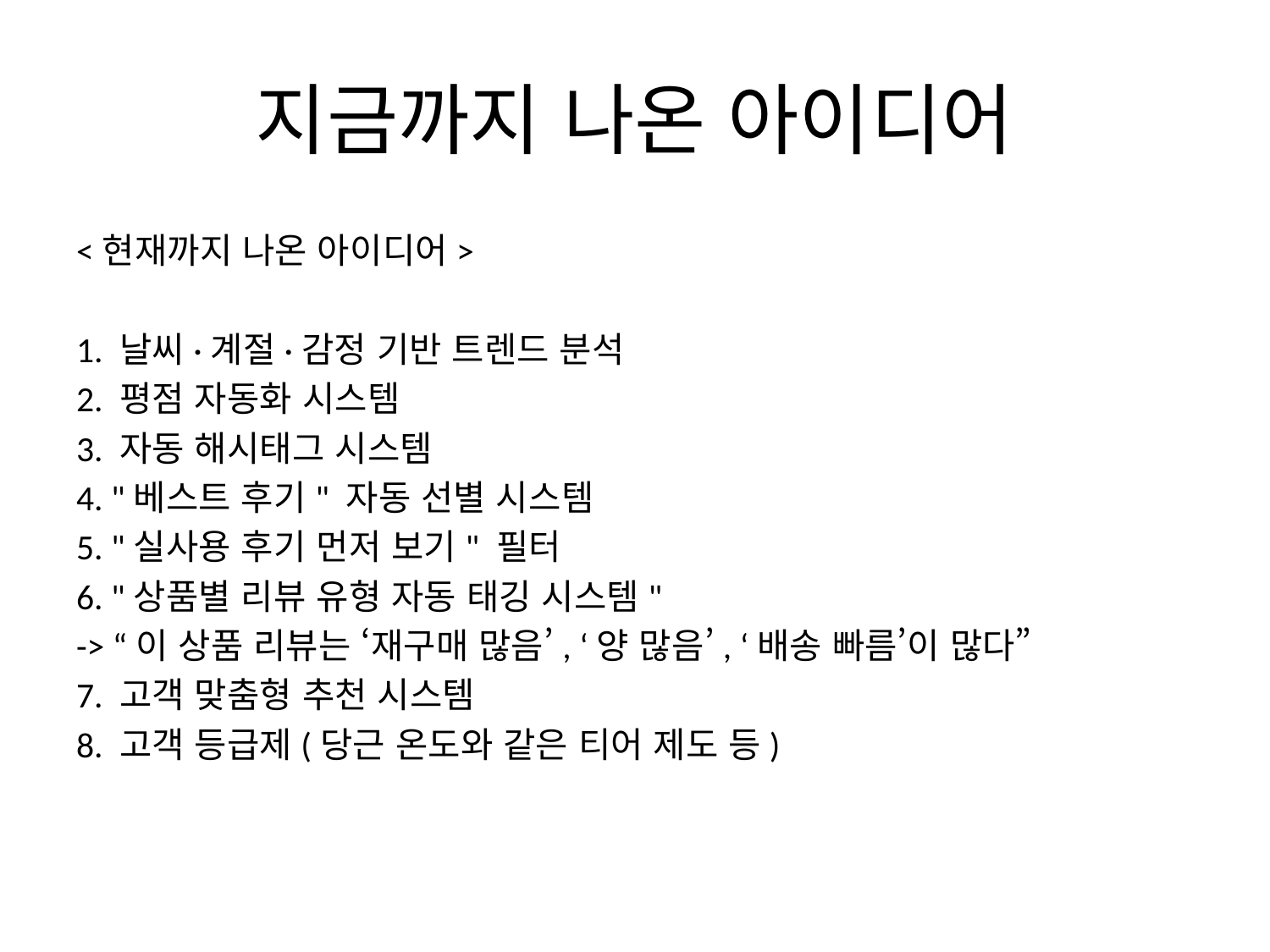

# 지금까지 나온 아이디어
<현재까지 나온 아이디어>

1. 날씨·계절·감정 기반 트렌드 분석
2. 평점 자동화 시스템
3. 자동 해시태그 시스템
4. "베스트 후기" 자동 선별 시스템
5. "실사용 후기 먼저 보기" 필터
6. "상품별 리뷰 유형 자동 태깅 시스템"
-> “이 상품 리뷰는 ‘재구매 많음’, ‘양 많음’, ‘배송 빠름’이 많다”
7. 고객 맞춤형 추천 시스템
8. 고객 등급제(당근 온도와 같은 티어 제도 등)